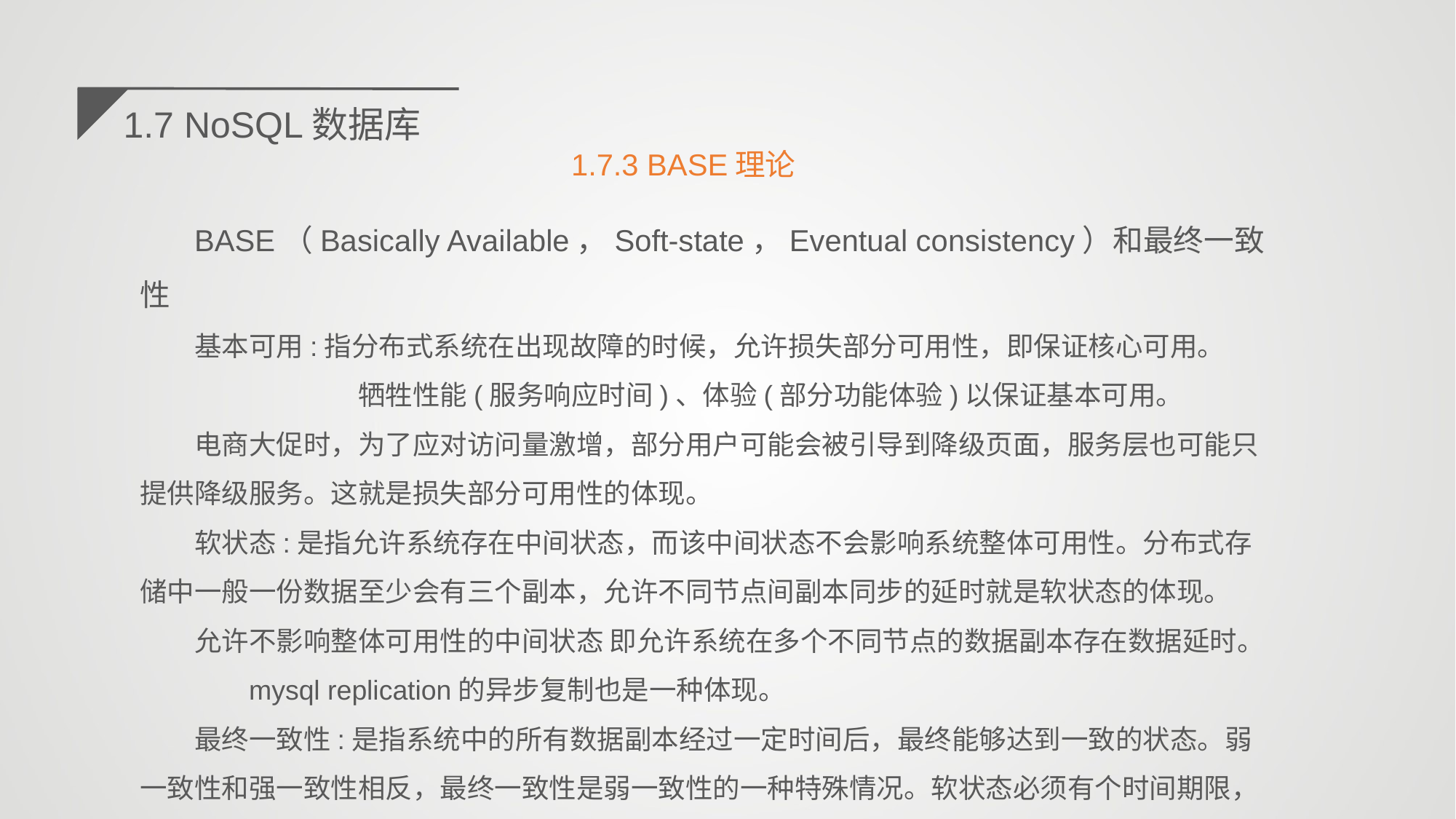

1.7 NoSQL数据库
1.7.3 BASE理论
BASE（Basically Available，Soft-state，Eventual consistency）和最终一致性
基本可用:指分布式系统在出现故障的时候，允许损失部分可用性，即保证核心可用。
		牺牲性能(服务响应时间)、体验(部分功能体验)以保证基本可用。
电商大促时，为了应对访问量激增，部分用户可能会被引导到降级页面，服务层也可能只提供降级服务。这就是损失部分可用性的体现。
软状态:是指允许系统存在中间状态，而该中间状态不会影响系统整体可用性。分布式存储中一般一份数据至少会有三个副本，允许不同节点间副本同步的延时就是软状态的体现。
允许不影响整体可用性的中间状态 即允许系统在多个不同节点的数据副本存在数据延时。	mysql replication的异步复制也是一种体现。
最终一致性:是指系统中的所有数据副本经过一定时间后，最终能够达到一致的状态。弱一致性和强一致性相反，最终一致性是弱一致性的一种特殊情况。软状态必须有个时间期限，在期限过后应当保证所有副本数据一致，从而达到数据的最终一致性。